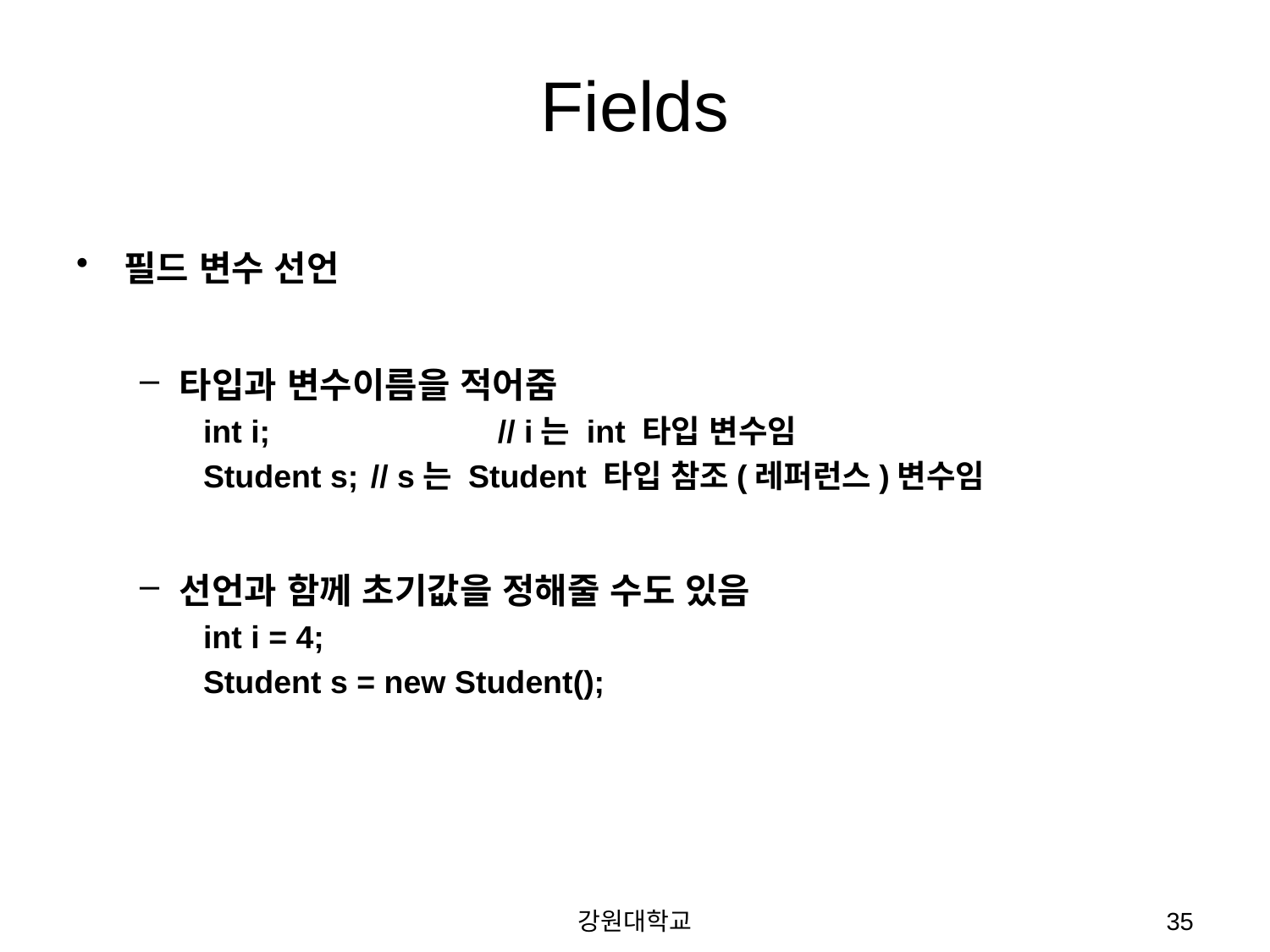

# Fields

필드 변수 선언

타입과 변수이름을 적어줌
int i;		 // i는 int 타입 변수임
Student s;	 // s는 Student 타입 참조(레퍼런스)변수임

선언과 함께 초기값을 정해줄 수도 있음
int i = 4;
Student s = new Student();

강원대학교
35